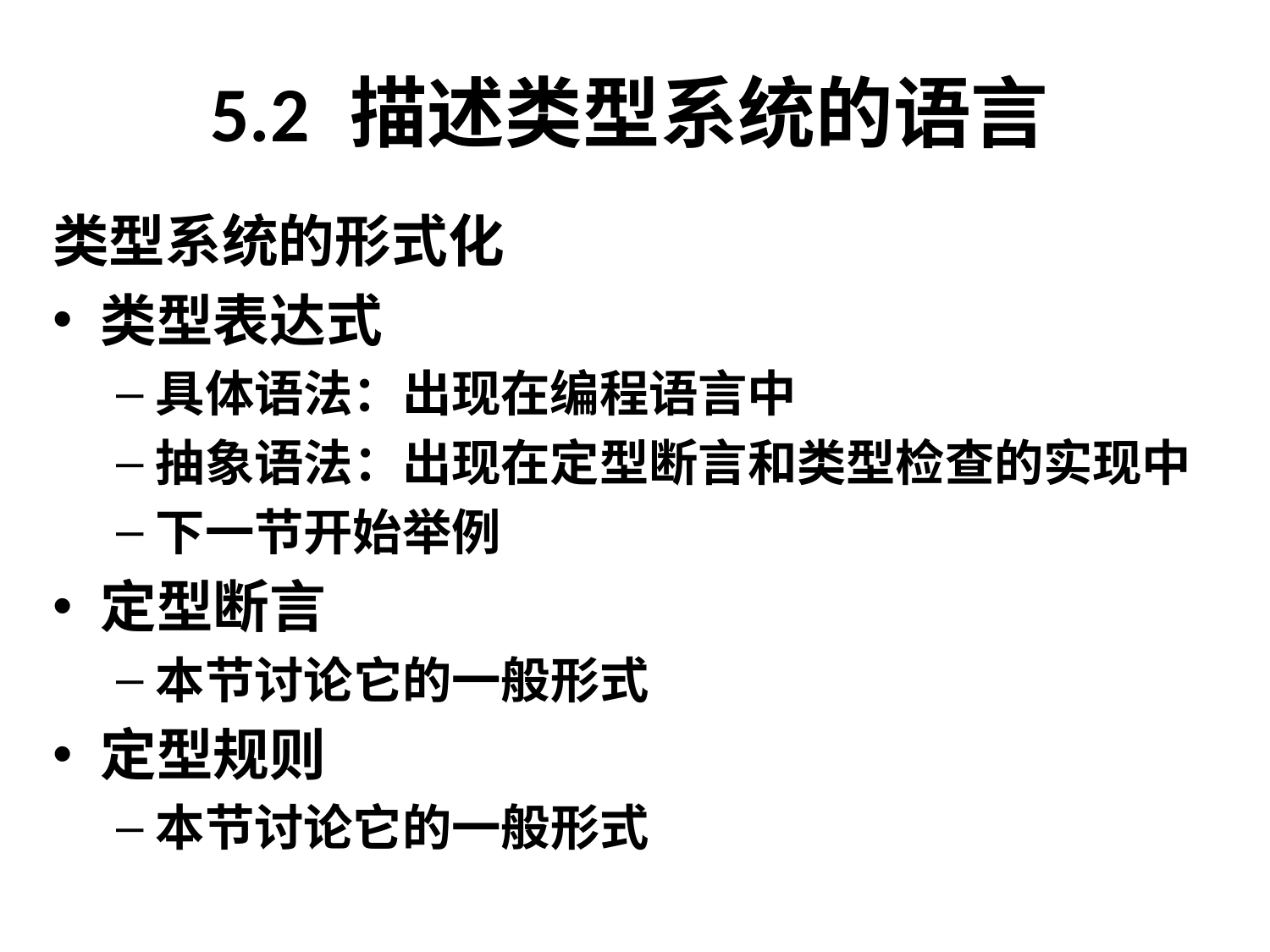

# 5.2 描述类型系统的语言
类型系统的形式化
类型表达式
具体语法：出现在编程语言中
抽象语法：出现在定型断言和类型检查的实现中
下一节开始举例
定型断言
本节讨论它的一般形式
定型规则
本节讨论它的一般形式